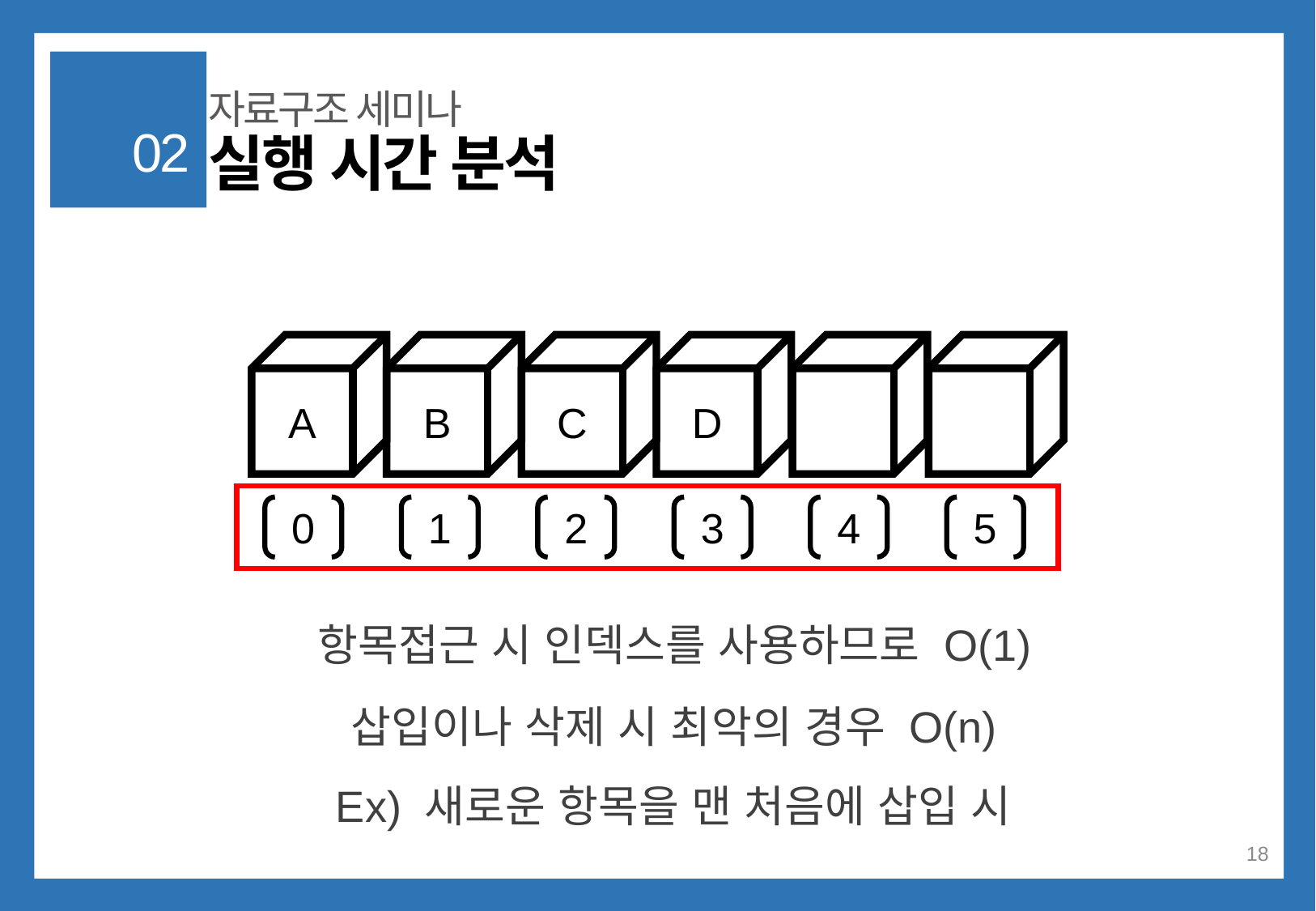

자료구조 세미나
02
실행 시간 분석
A
B
C
D

0
1
2
3
4
5

항목접근 시 인덱스를 사용하므로 O(1)
삽입이나 삭제 시 최악의 경우 O(n)
Ex) 새로운 항목을 맨 처음에 삽입 시
18